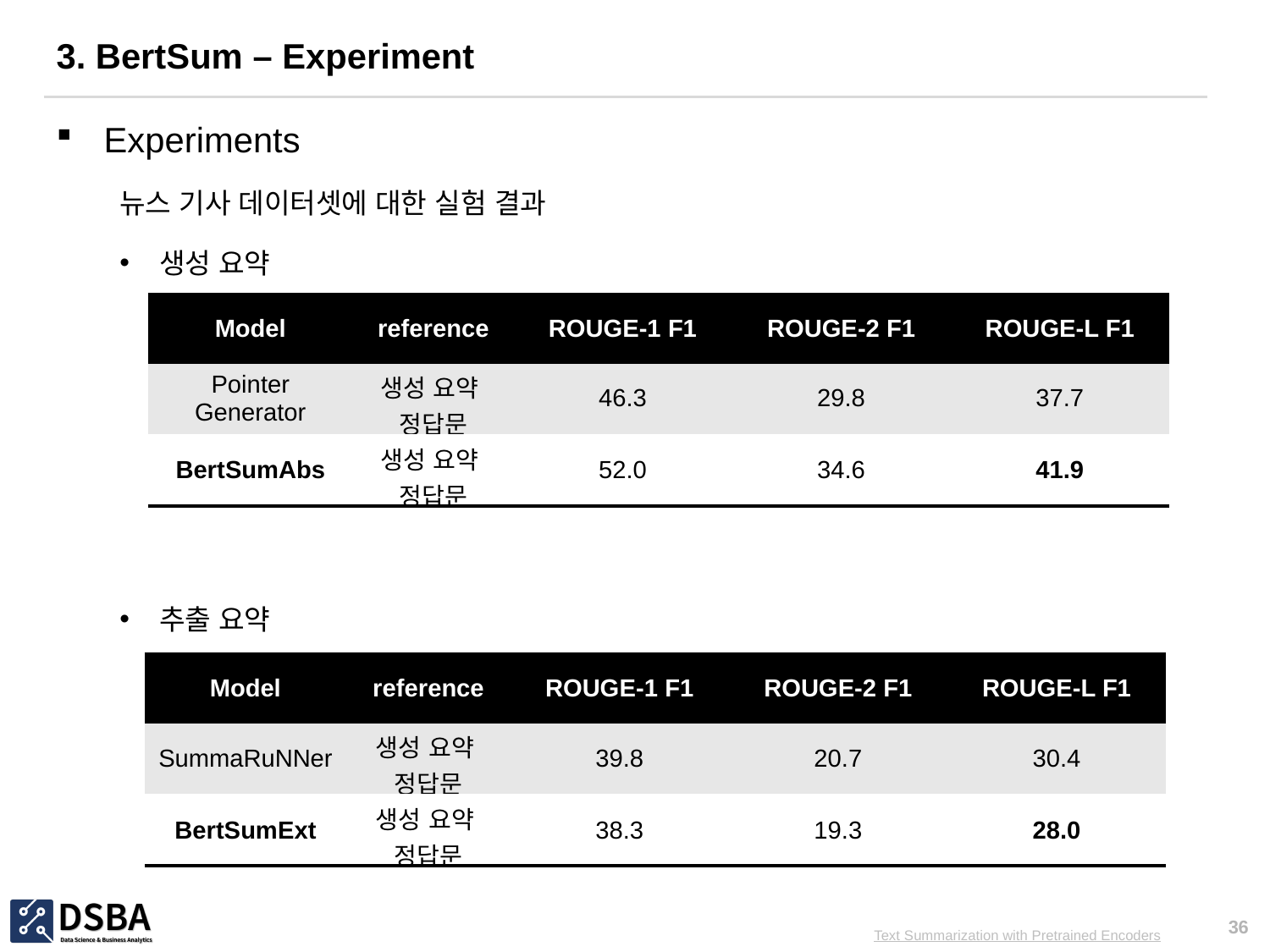

# 3. BertSum – Experiment
Experiments
뉴스 기사 데이터셋에 대한 실험 결과
생성 요약

추출 요약
| Model | reference | ROUGE-1 F1 | ROUGE-2 F1 | ROUGE-L F1 |
| --- | --- | --- | --- | --- |
| Pointer Generator | 생성 요약 정답문 | 46.3 | 29.8 | 37.7 |
| BertSumAbs | 생성 요약 정답문 | 52.0 | 34.6 | 41.9 |
| Model | reference | ROUGE-1 F1 | ROUGE-2 F1 | ROUGE-L F1 |
| --- | --- | --- | --- | --- |
| SummaRuNNer | 생성 요약 정답문 | 39.8 | 20.7 | 30.4 |
| BertSumExt | 생성 요약 정답문 | 38.3 | 19.3 | 28.0 |
36
Text Summarization with Pretrained Encoders